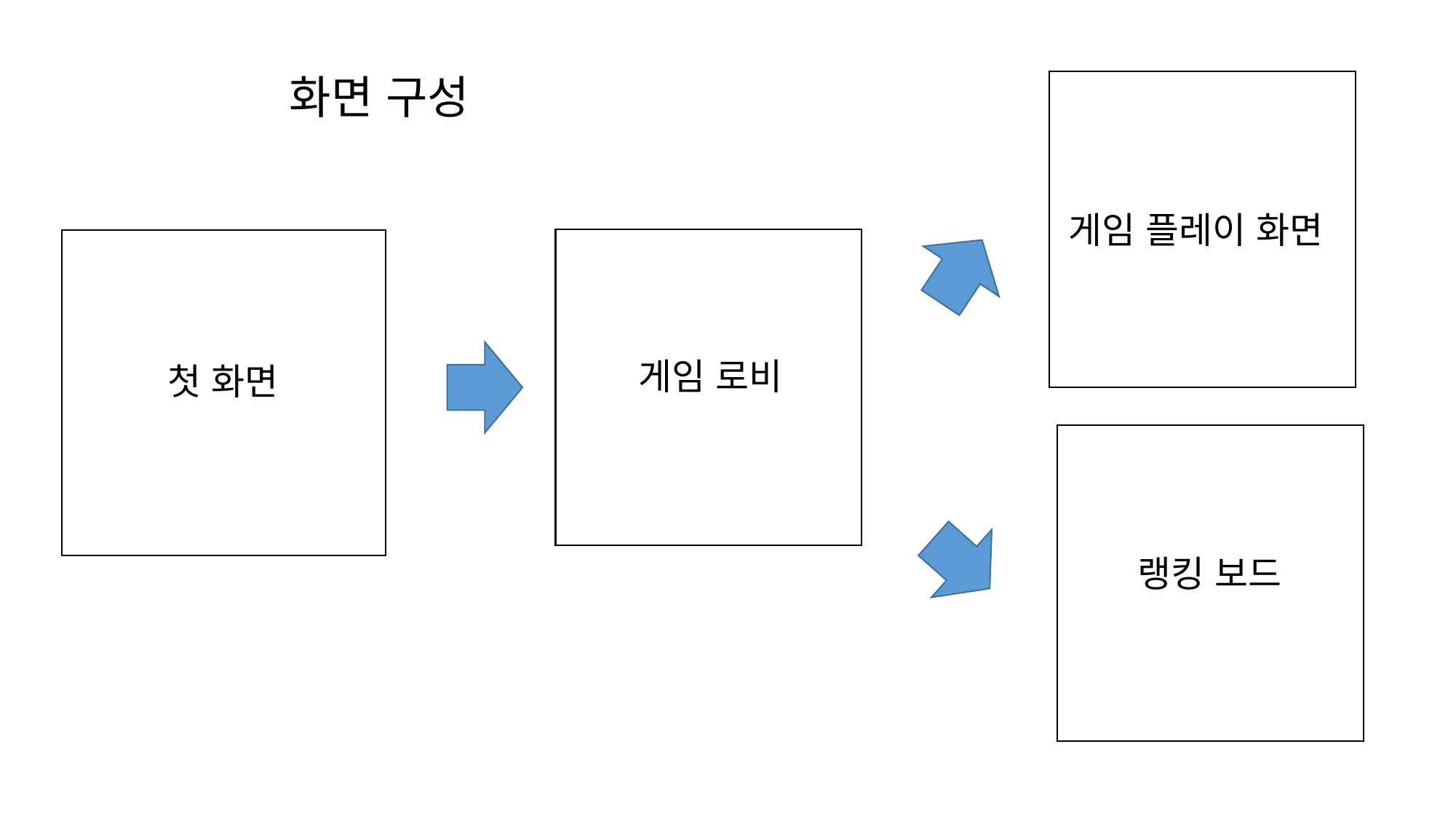

# 화면 구성
게임 플레이 화면

게임 로비
첫 화면

랭킹 보드